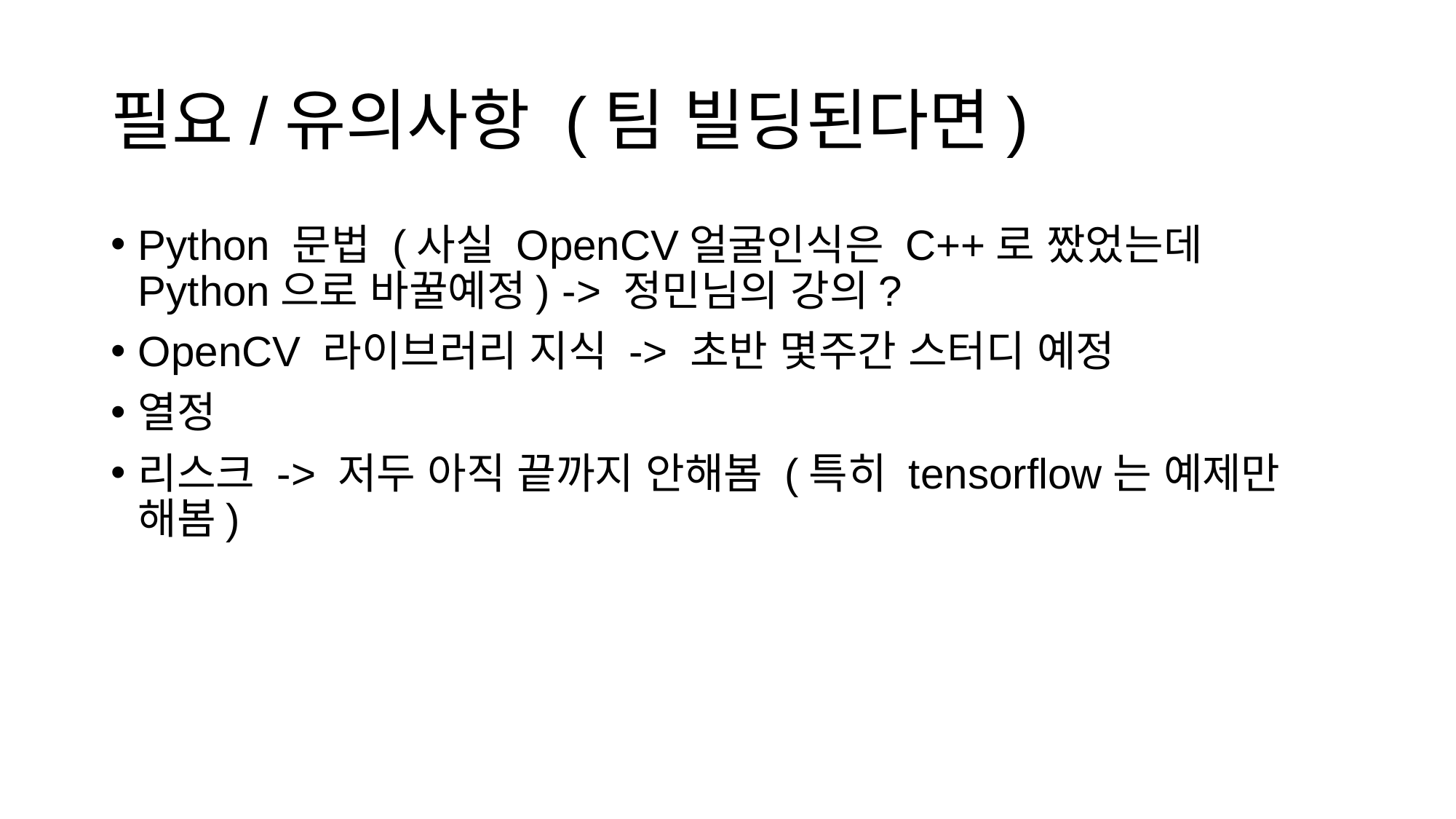

# 필요/유의사항 (팀 빌딩된다면)
Python 문법 (사실 OpenCV얼굴인식은 C++로 짰었는데 Python으로 바꿀예정) -> 정민님의 강의?
OpenCV 라이브러리 지식 -> 초반 몇주간 스터디 예정
열정
리스크 -> 저두 아직 끝까지 안해봄 (특히 tensorflow는 예제만 해봄)